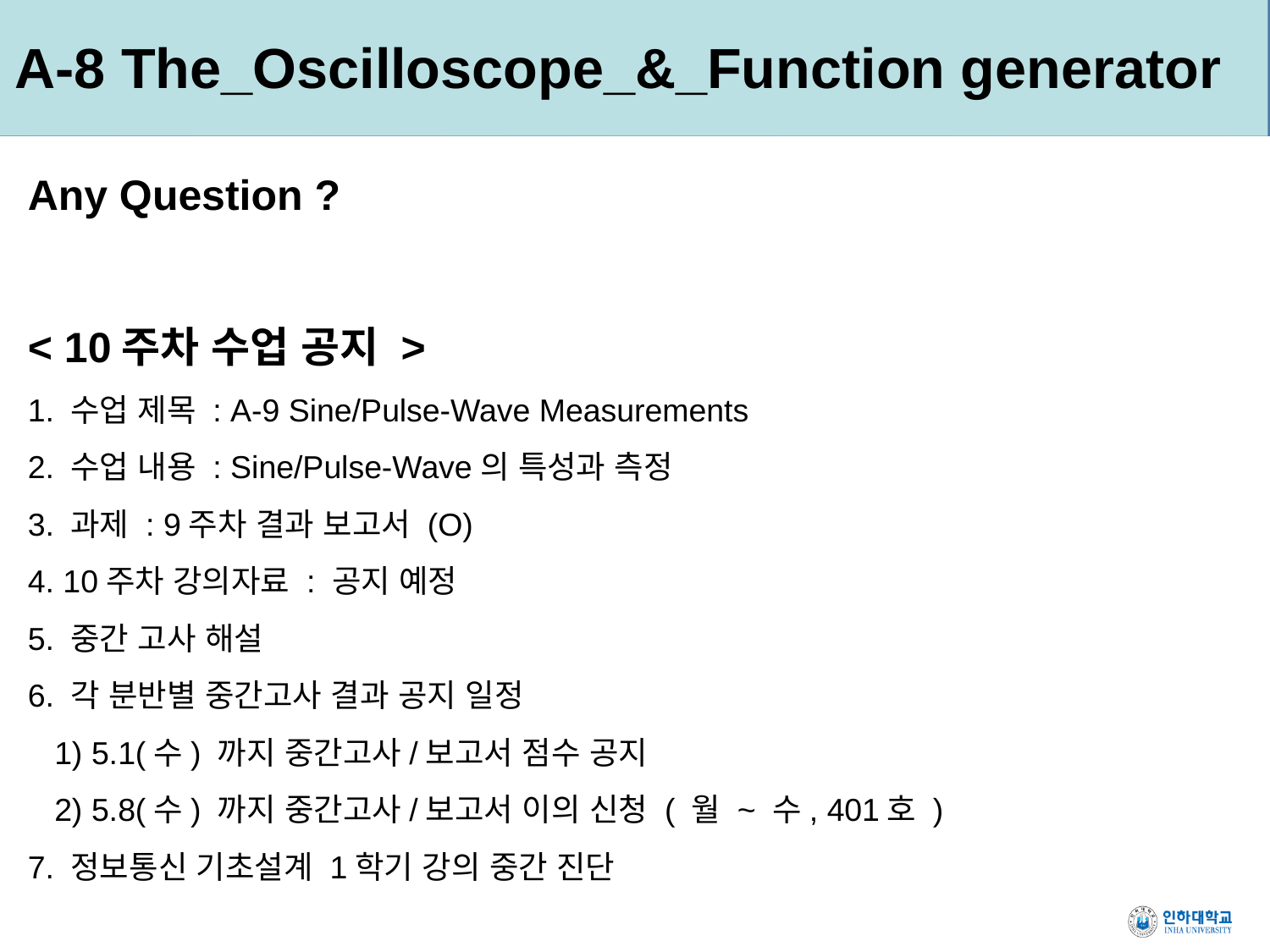

# A-8 The_Oscilloscope_&_Function generator
Any Question ?

< 10주차 수업 공지 >
1. 수업 제목 : A-9 Sine/Pulse-Wave Measurements
2. 수업 내용 : Sine/Pulse-Wave의 특성과 측정
3. 과제 : 9주차 결과 보고서 (O)
4. 10주차 강의자료 : 공지 예정
5. 중간 고사 해설
6. 각 분반별 중간고사 결과 공지 일정
   1) 5.1(수) 까지 중간고사/보고서 점수 공지
   2) 5.8(수) 까지 중간고사/보고서 이의 신청 ( 월 ~ 수, 401호 )
7. 정보통신 기초설계 1학기 강의 중간 진단